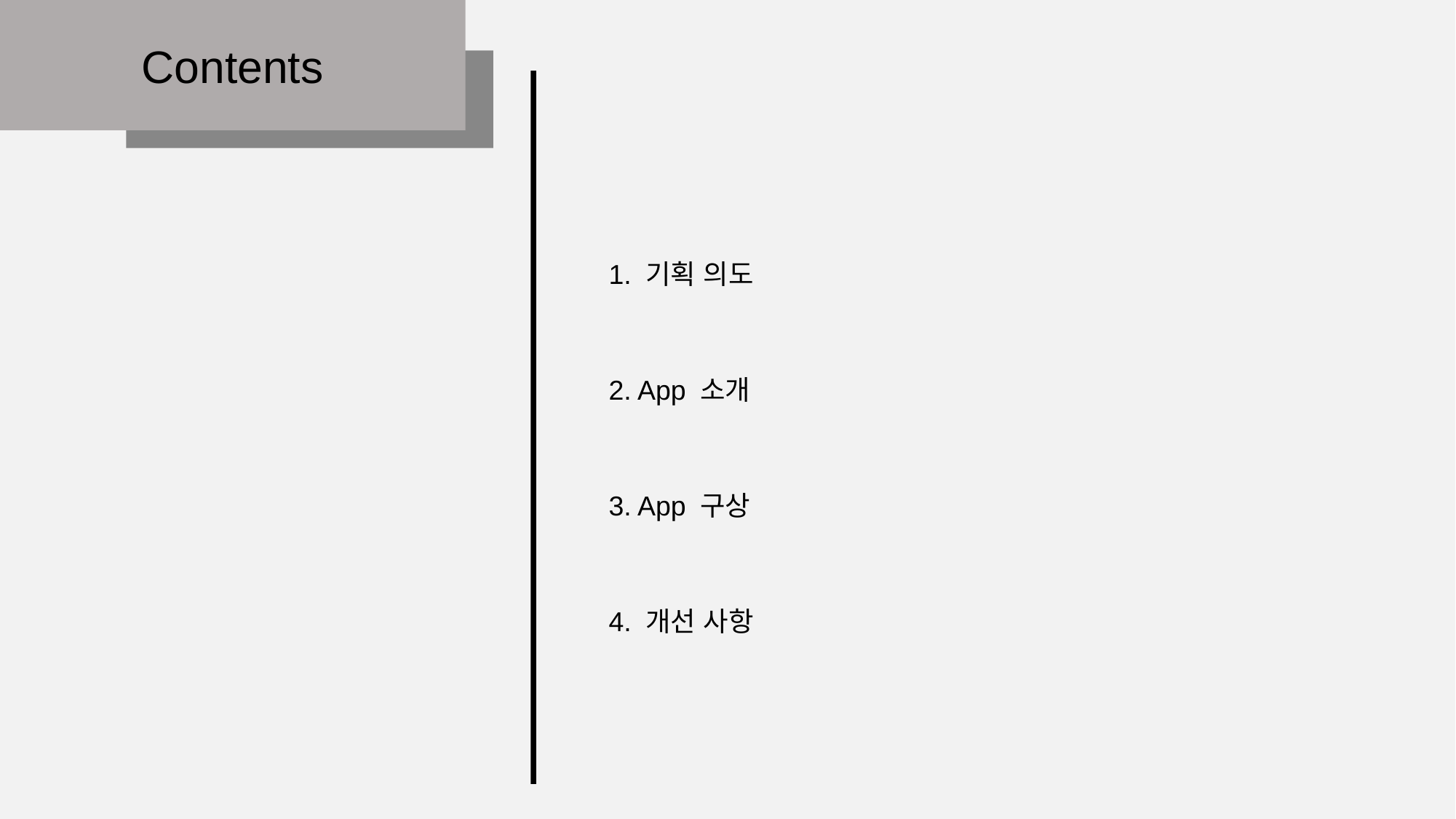

Contents

1. 기획 의도
2. App 소개

3. App 구상
4. 개선 사항